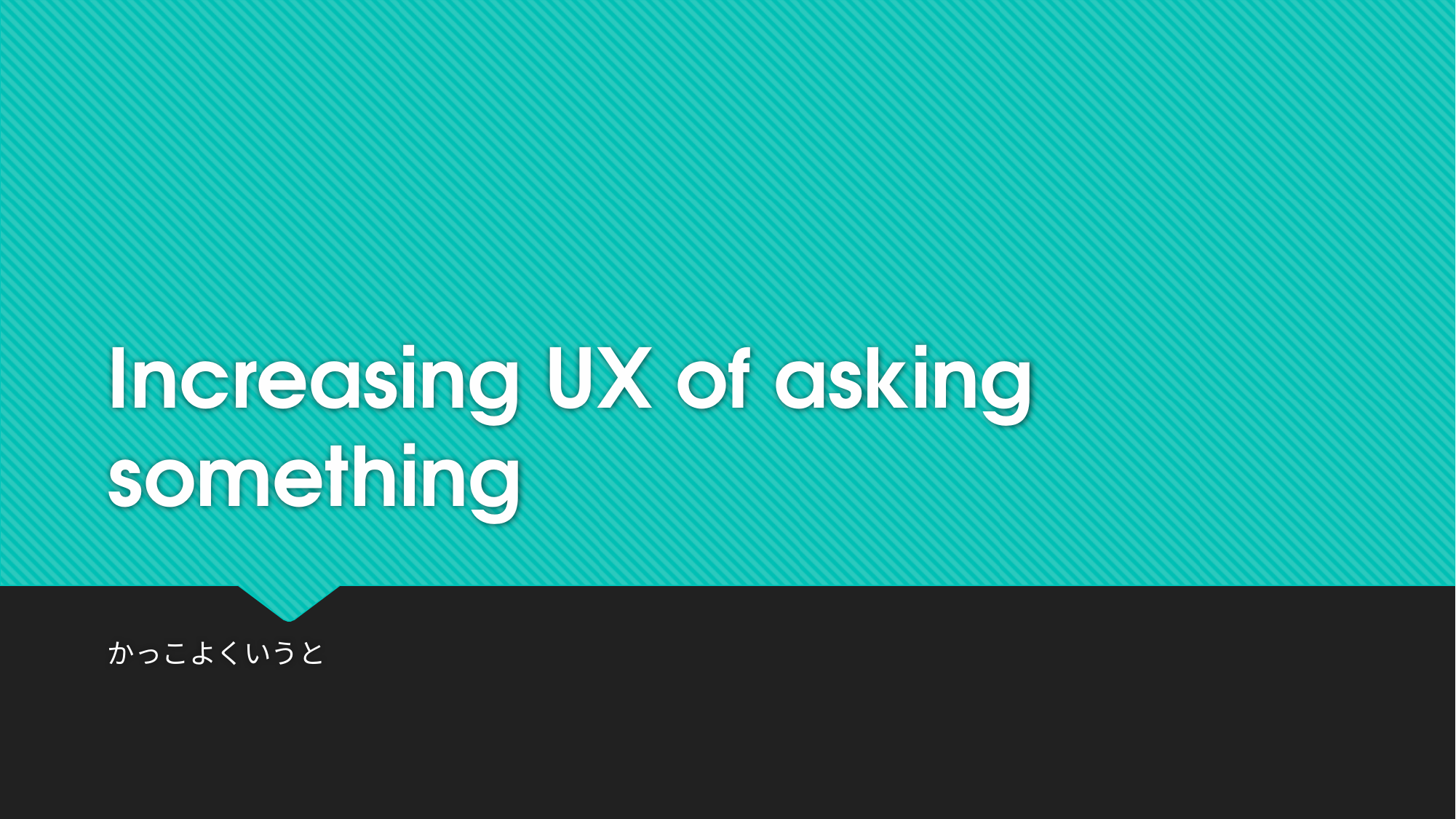

# Increasing UX of asking something
かっこよくいうと